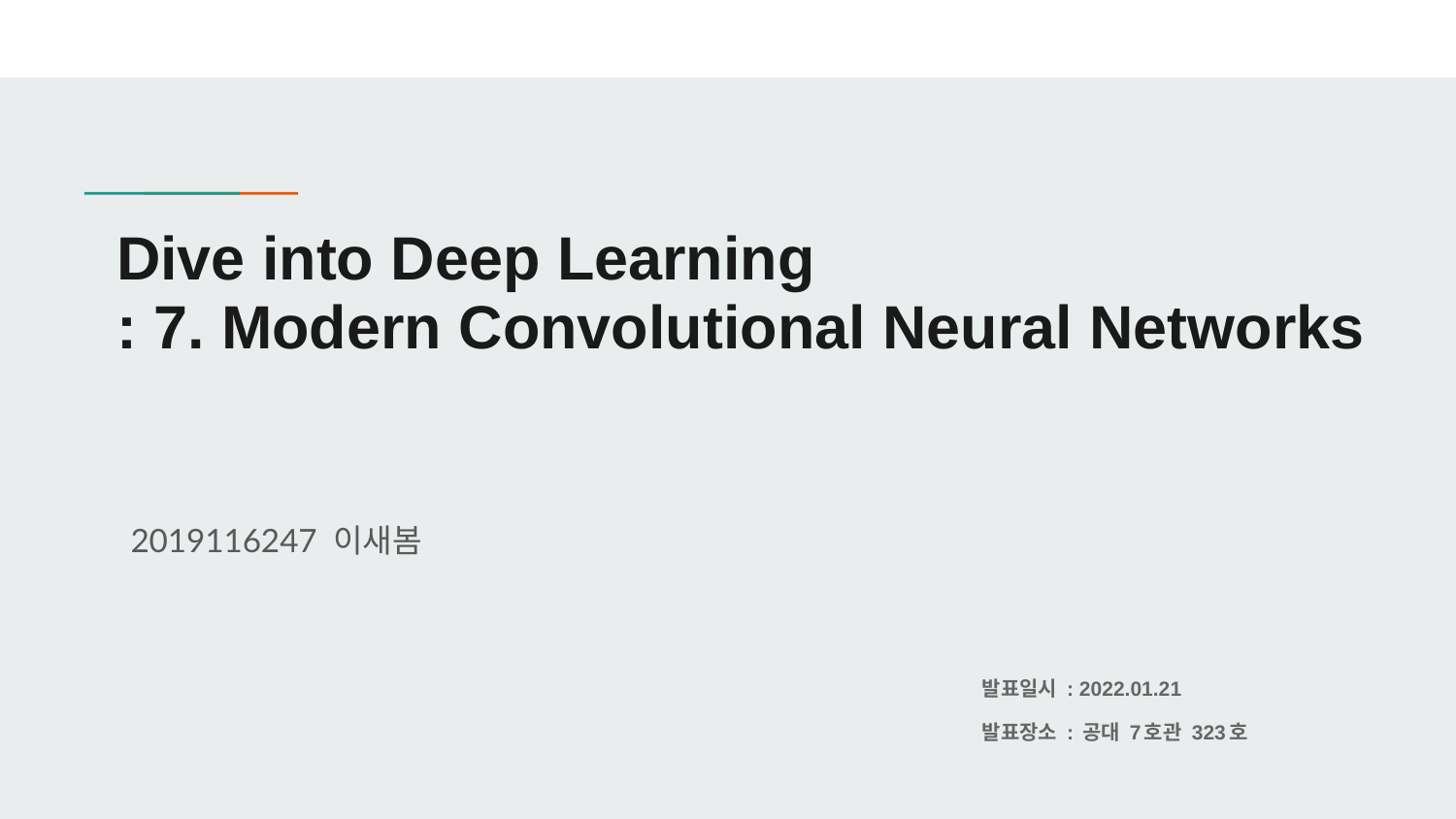

# Dive into Deep Learning : 7. Modern Convolutional Neural Networks
2019116247 이새봄
발표일시 : 2022.01.21
발표장소 : 공대 7호관 323호